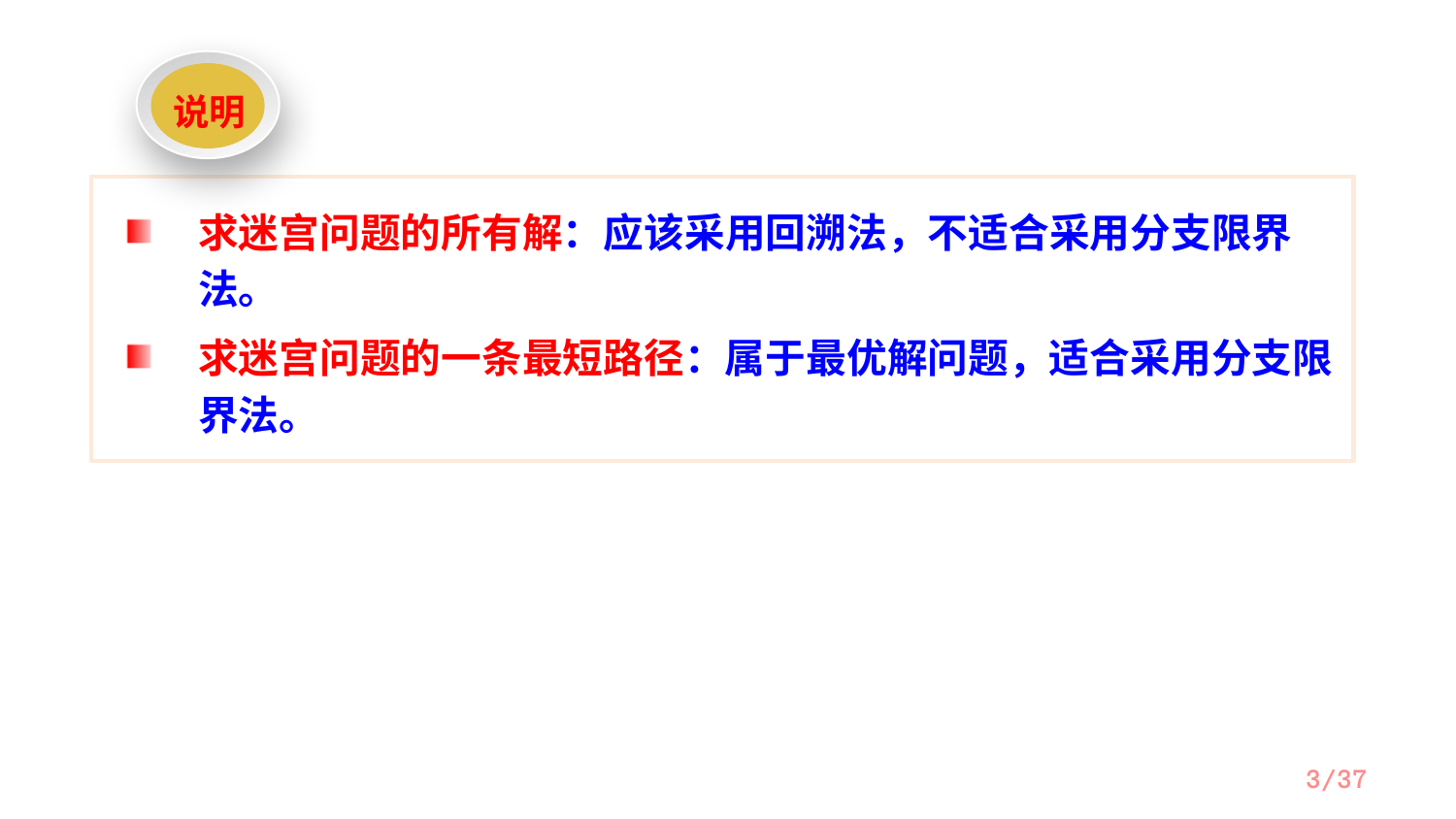

说明
求迷宫问题的所有解：应该采用回溯法，不适合采用分支限界法。
求迷宫问题的一条最短路径：属于最优解问题，适合采用分支限界法。
3/37